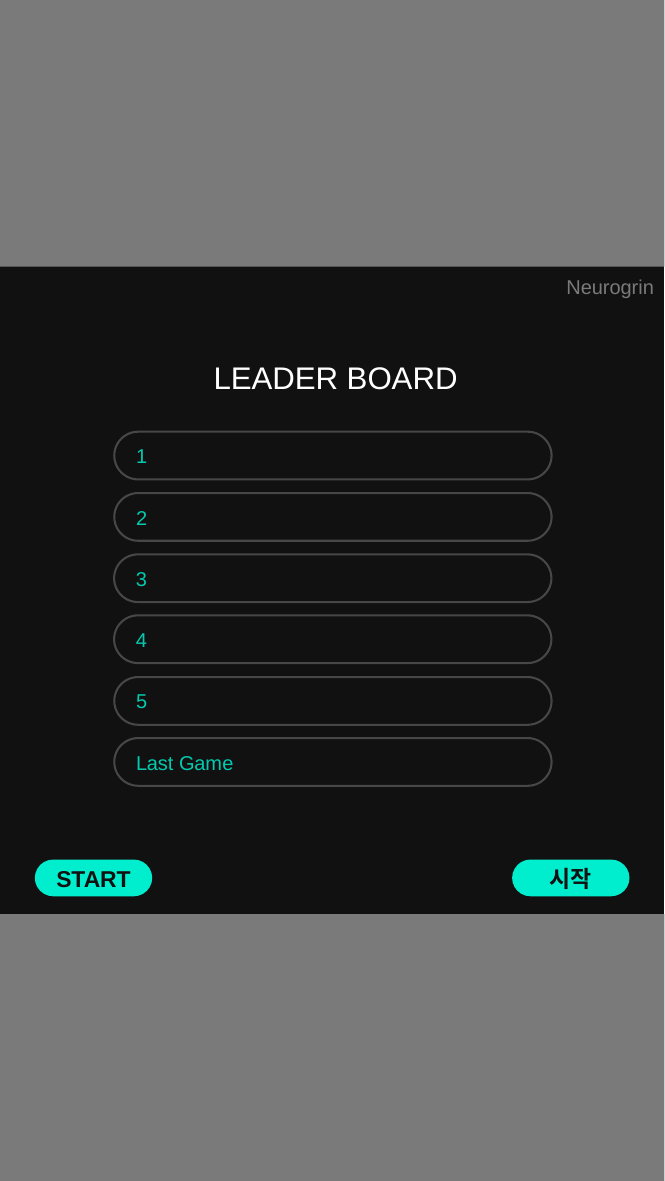

Neurogrin
LEADER BOARD
1
2
3
4
5
Last Game
START
시작